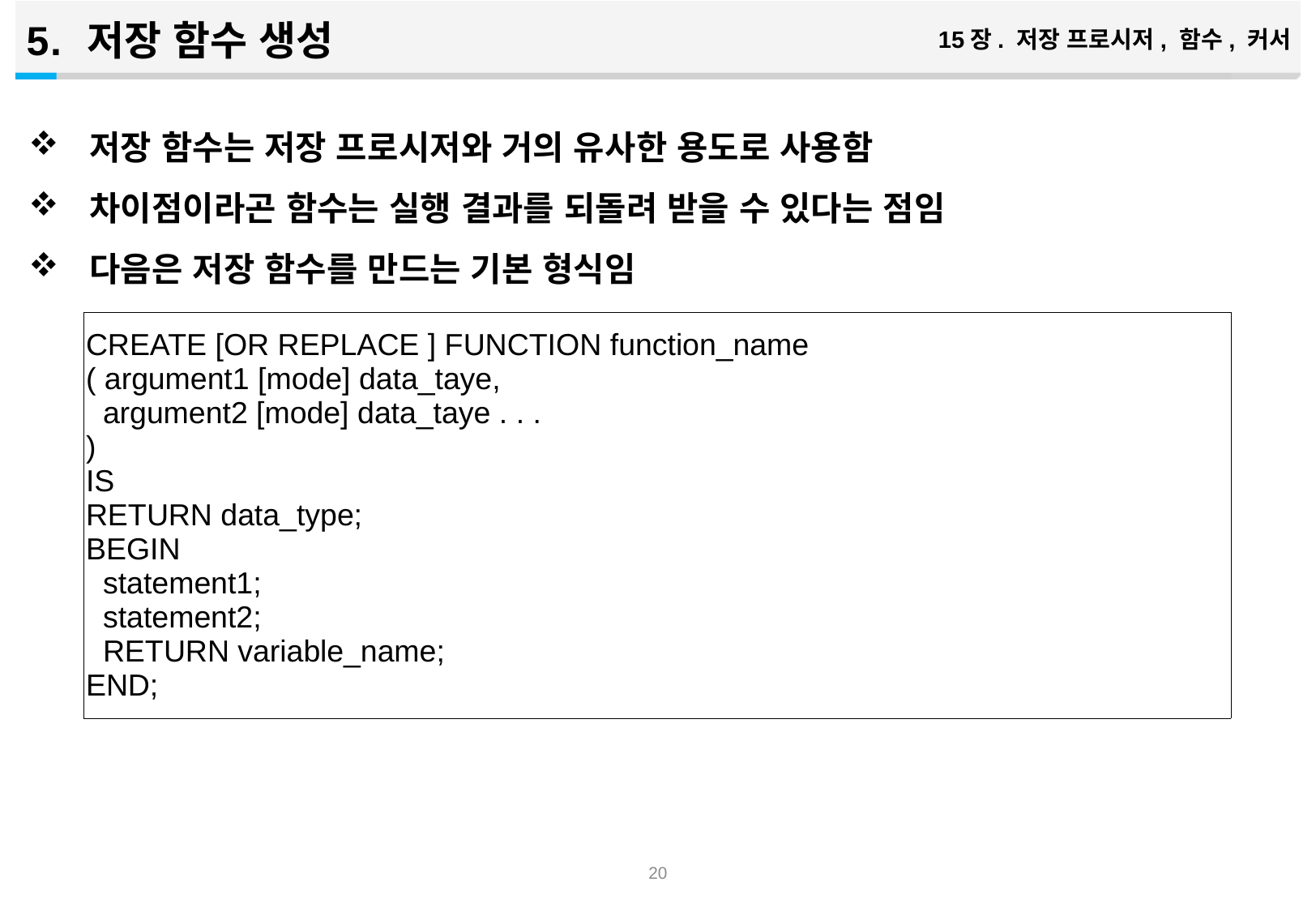

저장 함수 생성
15장. 저장 프로시저, 함수, 커서
저장 함수는 저장 프로시저와 거의 유사한 용도로 사용함
차이점이라곤 함수는 실행 결과를 되돌려 받을 수 있다는 점임
다음은 저장 함수를 만드는 기본 형식임

| CREATE [OR REPLACE ] FUNCTION function\_name ( argument1 [mode] data\_taye, argument2 [mode] data\_taye . . . ) IS RETURN data\_type; BEGIN statement1; statement2; RETURN variable\_name; END; |
| --- |
20